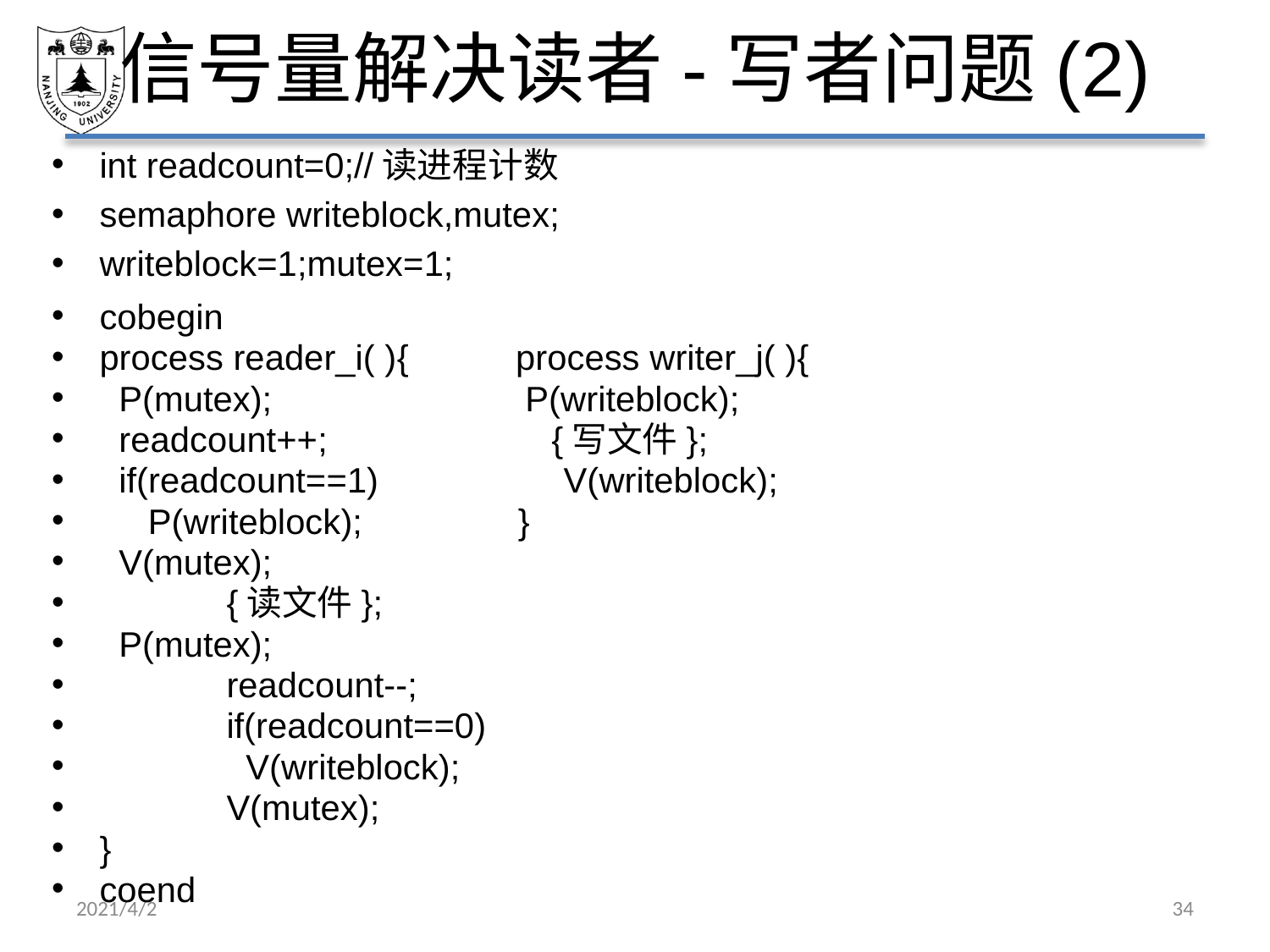

# 信号量解决读者-写者问题(2)
int readcount=0;//读进程计数
semaphore writeblock,mutex;
writeblock=1;mutex=1;
cobegin
process reader_i( ){           process writer_j( ){
  P(mutex);                          P(writeblock);
  readcount++;                       {写文件};
  if(readcount==1)                   V(writeblock);
     P(writeblock);                }
  V(mutex);
	{读文件};
  P(mutex);
	readcount--;
	if(readcount==0)
	  V(writeblock);
	V(mutex);
}
coend
2021/4/2
34